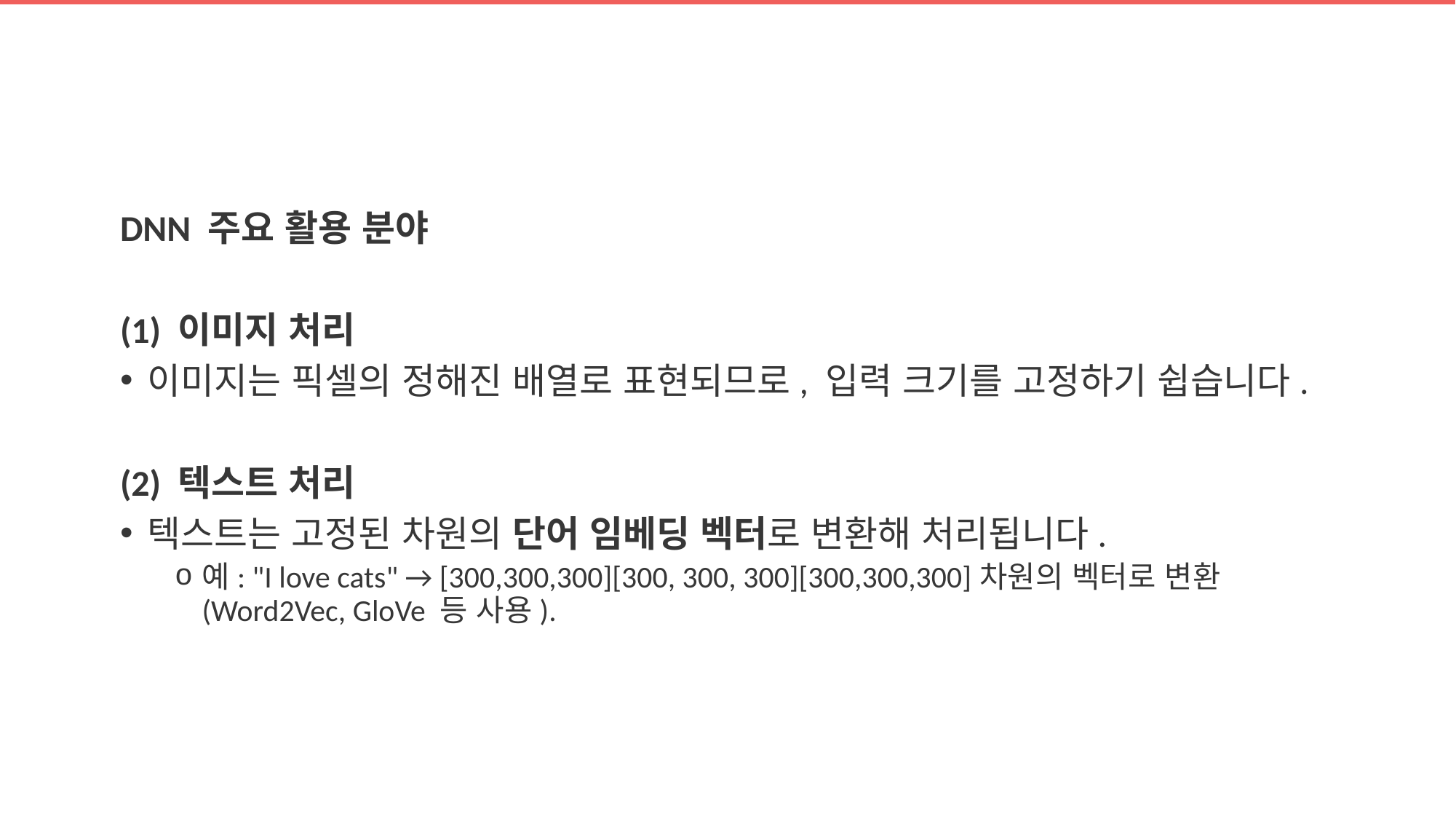

DNN 주요 활용 분야

(1) 이미지 처리
이미지는 픽셀의 정해진 배열로 표현되므로, 입력 크기를 고정하기 쉽습니다.

(2) 텍스트 처리
텍스트는 고정된 차원의 단어 임베딩 벡터로 변환해 처리됩니다.
예: "I love cats" → [300,300,300][300, 300, 300][300,300,300]차원의 벡터로 변환 (Word2Vec, GloVe 등 사용).